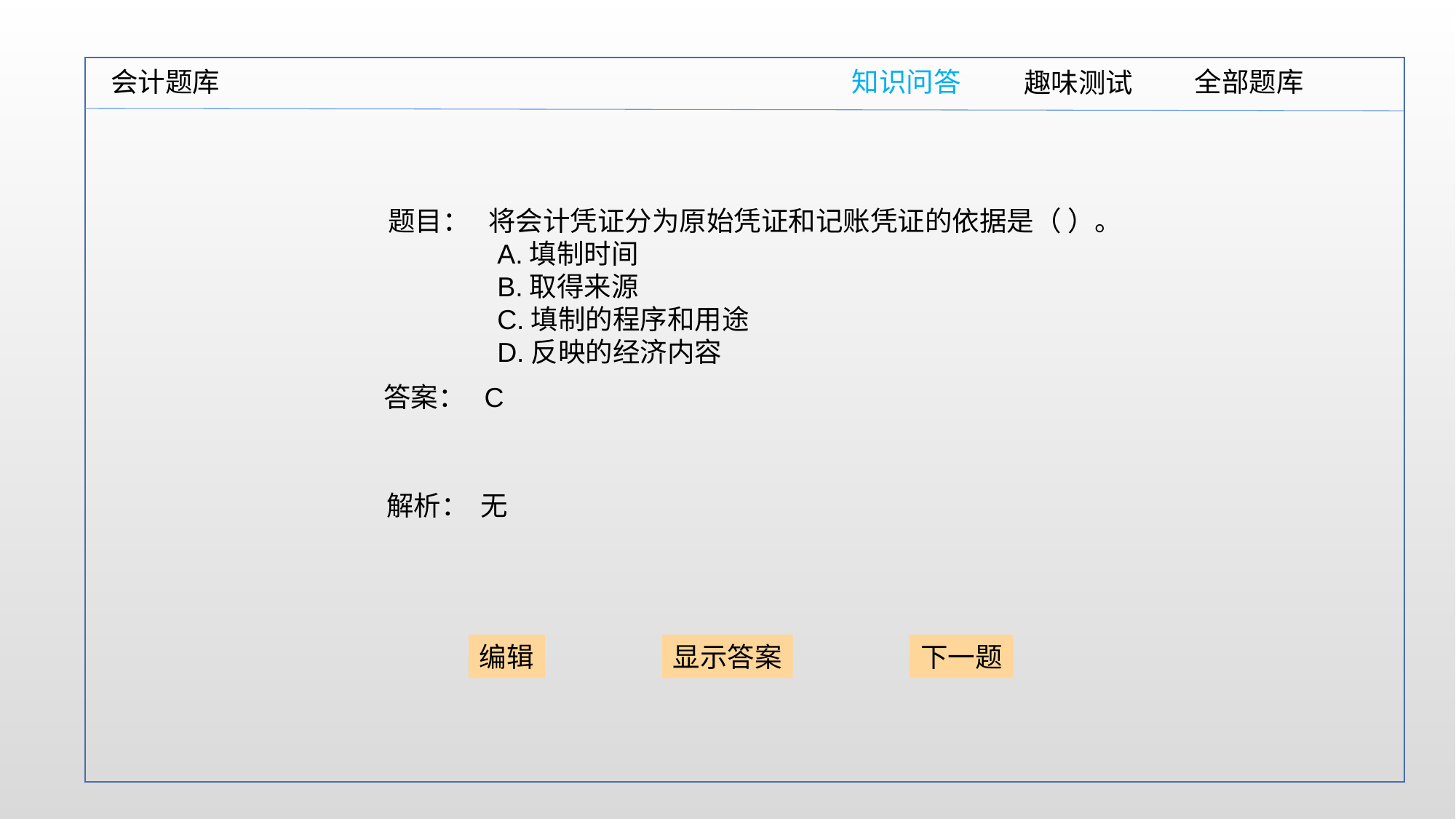

会计题库
知识问答
全部题库
趣味测试
题目：   将会计凭证分为原始凭证和记账凭证的依据是（ ）。
	A.填制时间
	B.取得来源
	C.填制的程序和用途
	D.反映的经济内容
答案：  C
解析：  无
编辑
显示答案
下一题